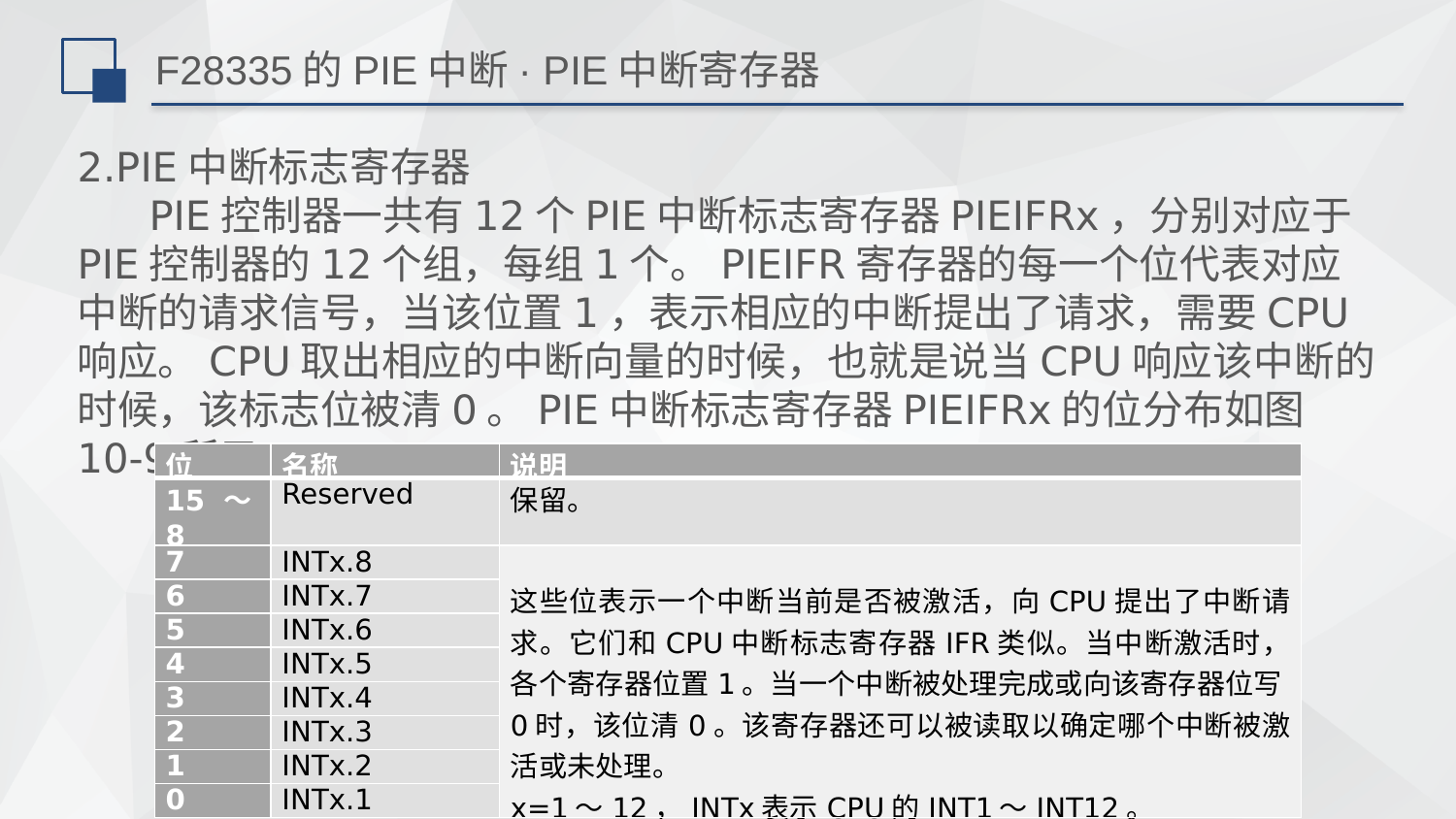

# F28335的PIE中断· PIE中断寄存器
2.PIE中断标志寄存器
PIE控制器一共有12个PIE中断标志寄存器PIEIFRx，分别对应于PIE控制器的12个组，每组1个。PIEIFR寄存器的每一个位代表对应中断的请求信号，当该位置1，表示相应的中断提出了请求，需要CPU响应。CPU取出相应的中断向量的时候，也就是说当CPU响应该中断的时候，该标志位被清0。PIE中断标志寄存器PIEIFRx的位分布如图10-9所示。
| 位 | 名称 | 说明 |
| --- | --- | --- |
| 15～8 | Reserved | 保留。 |
| 7 | INTx.8 | 这些位表示一个中断当前是否被激活，向CPU提出了中断请求。它们和CPU中断标志寄存器IFR类似。当中断激活时，各个寄存器位置1。当一个中断被处理完成或向该寄存器位写0时，该位清0。该寄存器还可以被读取以确定哪个中断被激活或未处理。 x=1～12，INTx表示CPU的INT1～INT12。 |
| 6 | INTx.7 |  |
| 5 | INTx.6 |  |
| 4 | INTx.5 |  |
| 3 | INTx.4 |  |
| 2 | INTx.3 |  |
| 1 | INTx.2 |  |
| 0 | INTx.1 |  |